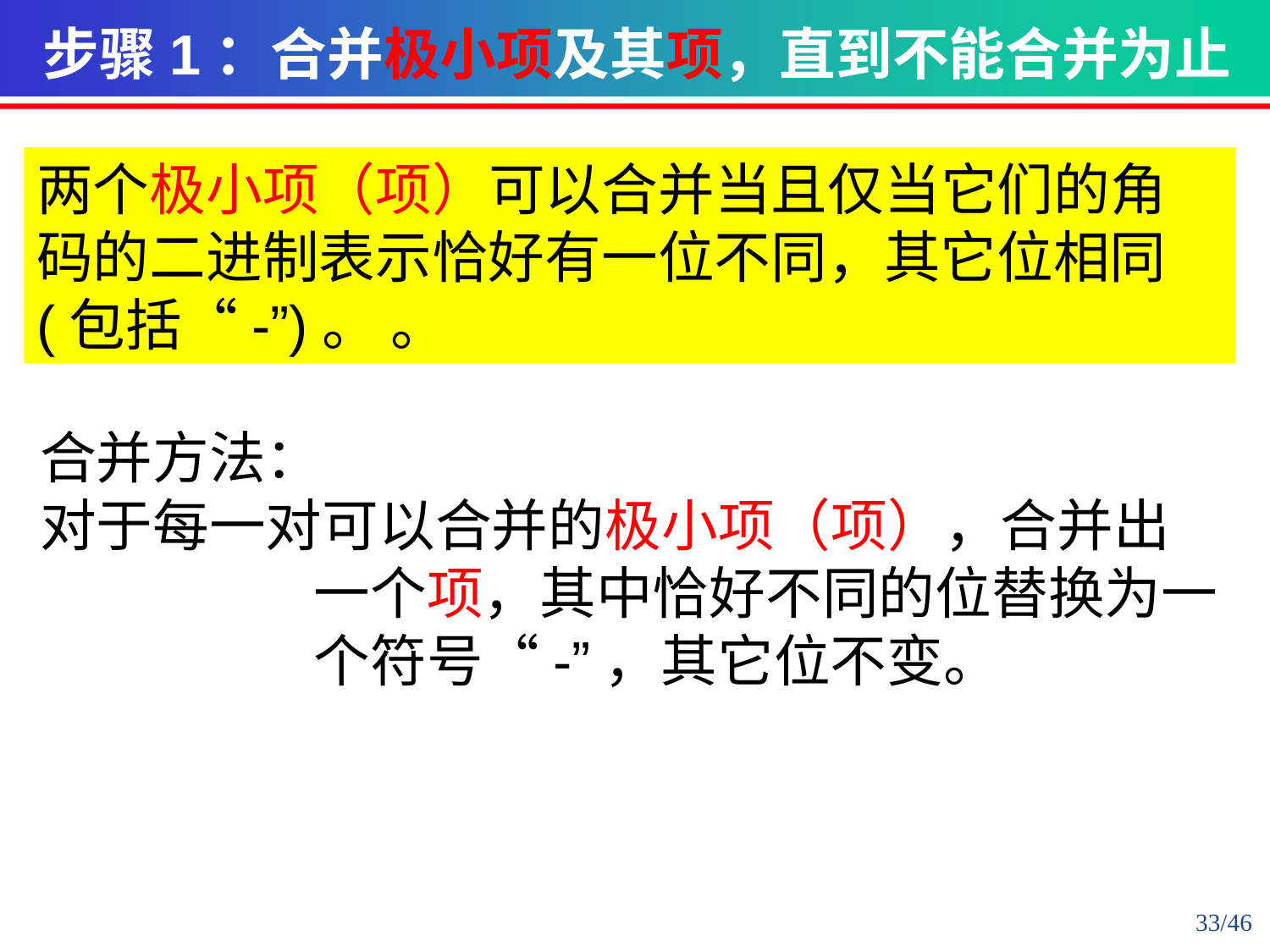

步骤1：合并极小项及其项，直到不能合并为止
两个极小项（项）可以合并当且仅当它们的角码的二进制表示恰好有一位不同，其它位相同(包括“-”)。 。
合并方法：
对于每一对可以合并的极小项（项），合并出一个项，其中恰好不同的位替换为一个符号“-”，其它位不变。
33/46